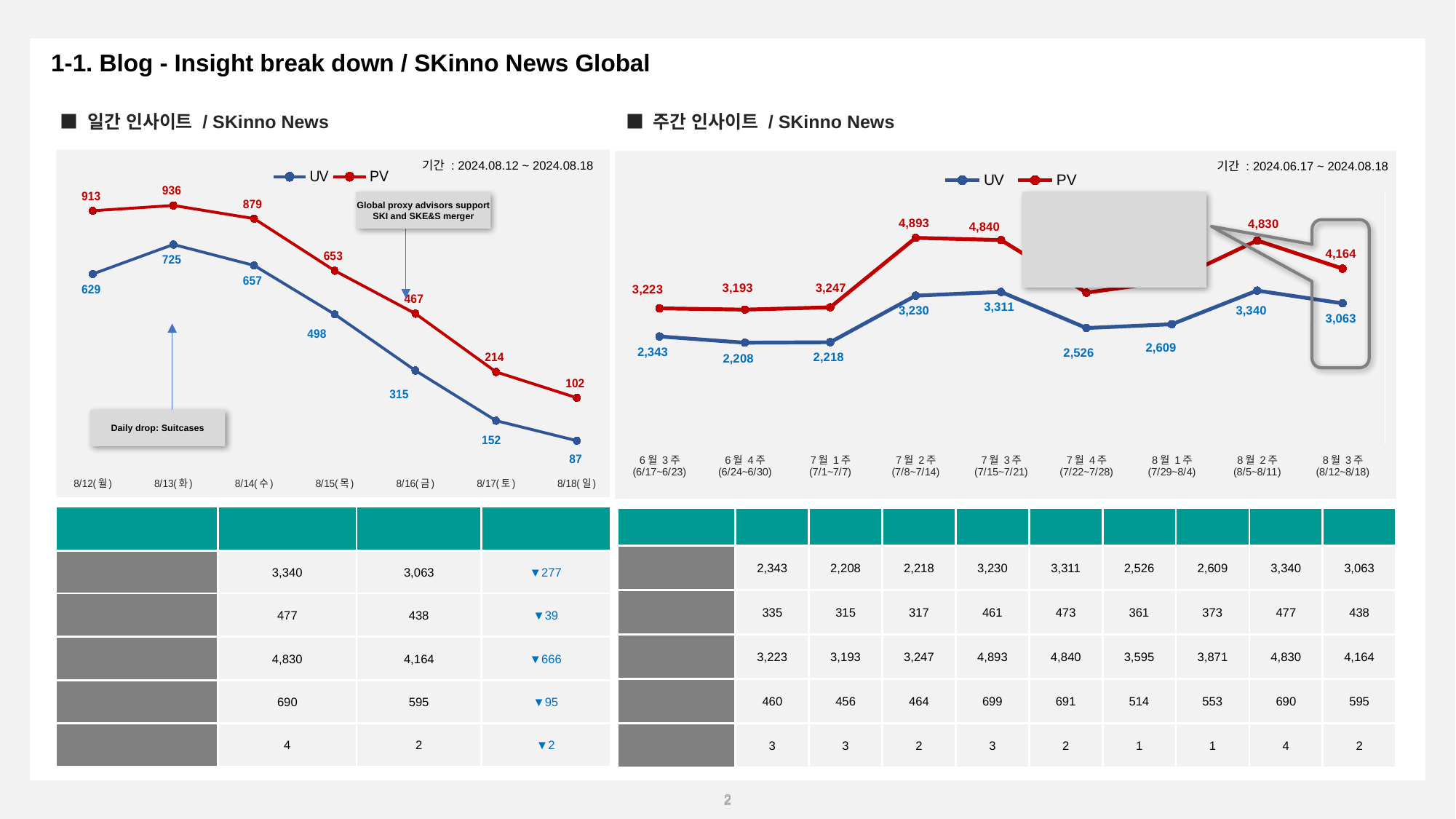

1-1. Blog - Insight break down / SKinno News Global
■ 일간 인사이트 / SKinno News
■ 주간 인사이트 / SKinno News

### Chart

| Category |  |  |
|---|---|---|
| 8/12(월) | 629.0 | 913.0 |
| 8/13(화) | 725.0 | 936.0 |
| 8/14(수) | 657.0 | 879.0 |
| 8/15(목) | 498.0 | 653.0 |
| 8/16(금) | 315.0 | 467.0 |
| 8/17(토) | 152.0 | 214.0 |
| 8/18(일) | 87.0 | 102.0 |

### Chart

| Category |  |  |
|---|---|---|
| 6월 3주
(6/17~6/23) | 2343.0 | 3223.0 |
| 6월 4주
(6/24~6/30) | 2208.0 | 3193.0 |
| 7월 1주
(7/1~7/7) | 2218.0 | 3247.0 |
| 7월 2주
(7/8~7/14) | 3230.0 | 4893.0 |
| 7월 3주
(7/15~7/21) | 3311.0 | 4840.0 |
| 7월 4주
(7/22~7/28) | 2526.0 | 3595.0 |
| 8월 1주
(7/29~8/4) | 2609.0 | 3871.0 |
| 8월 2주
(8/5~8/11) | 3340.0 | 4830.0 |
| 8월 3주
(8/12~8/18) | 3063.0 | 4164.0 |
기간 : 2024.08.12 ~ 2024.08.18
기간 : 2024.06.17 ~ 2024.08.18
Global proxy advisors support SKI and SKE&S merger

Daily drop: Suitcases
| 날짜 | 6월3주 | 6월4주 | 7월1주 | 7월2주 | 7월3주 | 7월4주 | 8월1주 | 8월2주 | 8월3주 |
| --- | --- | --- | --- | --- | --- | --- | --- | --- | --- |
| 주간 총 방문자 수 | 2,343 | 2,208 | 2,218 | 3,230 | 3,311 | 2,526 | 2,609 | 3,340 | 3,063 |
| 일 방문자 수 | 335 | 315 | 317 | 461 | 473 | 361 | 373 | 477 | 438 |
| 주간 총 페이지뷰 | 3,223 | 3,193 | 3,247 | 4,893 | 4,840 | 3,595 | 3,871 | 4,830 | 4,164 |
| 일페이지뷰 | 460 | 456 | 464 | 699 | 691 | 514 | 553 | 690 | 595 |
| 콘텐츠 | 3 | 3 | 2 | 3 | 2 | 1 | 1 | 4 | 2 |
| 구분 | 전주 | 금주 | 증감 |
| --- | --- | --- | --- |
| 주간 총 방문자 수 | 3,340 | 3,063 | ▼277 |
| 일 방문자 수 | 477 | 438 | ▼39 |
| 주간 총 페이지뷰 | 4,830 | 4,164 | ▼666 |
| 일페이지뷰 | 690 | 595 | ▼95 |
| 콘텐츠 | 4 | 2 | ▼2 |